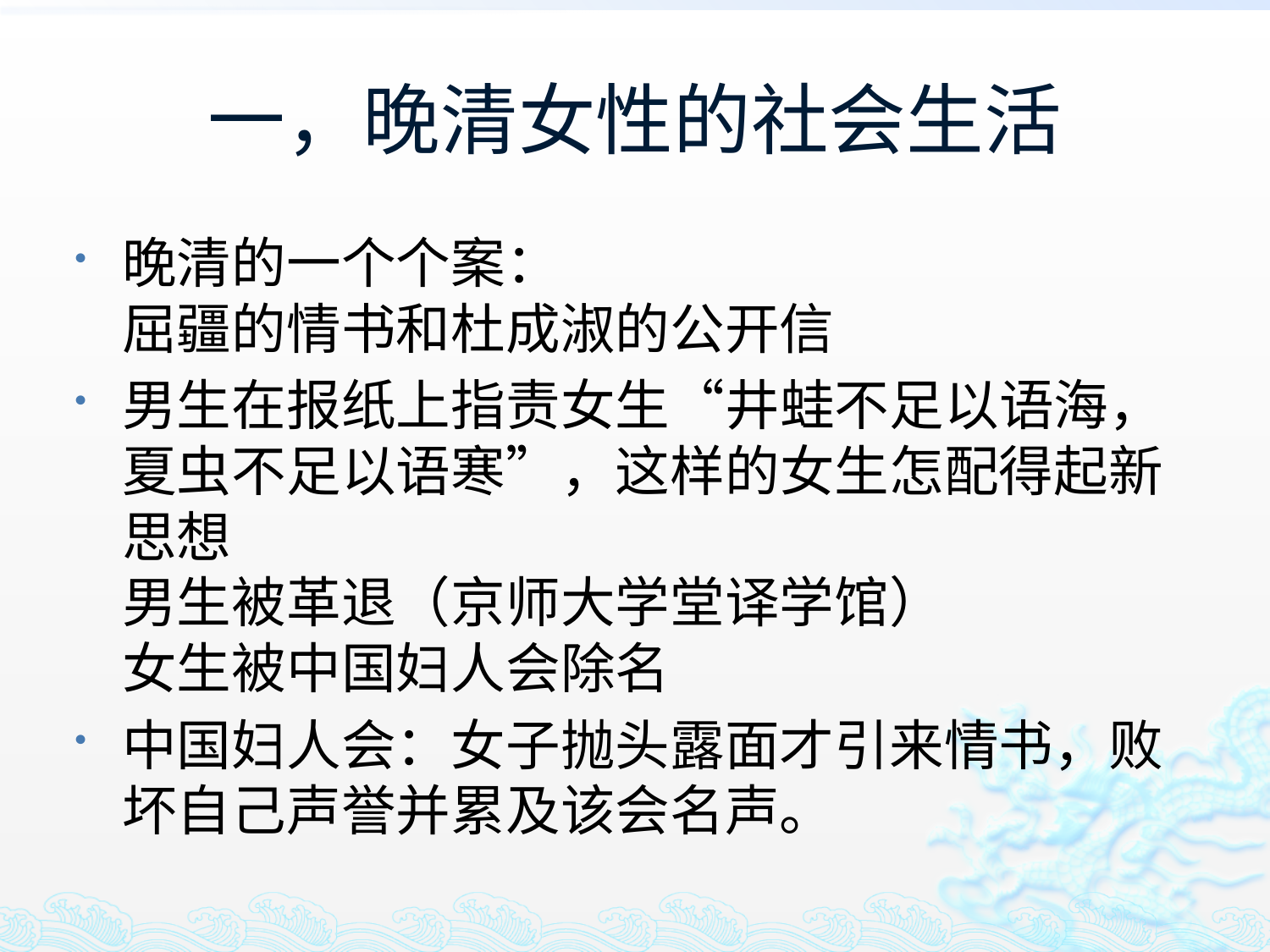

# 一，晚清女性的社会生活
晚清的一个个案：
屈疆的情书和杜成淑的公开信
男生在报纸上指责女生“井蛙不足以语海，夏虫不足以语寒”，这样的女生怎配得起新思想
男生被革退（京师大学堂译学馆）
女生被中国妇人会除名
中国妇人会：女子抛头露面才引来情书，败坏自己声誉并累及该会名声。